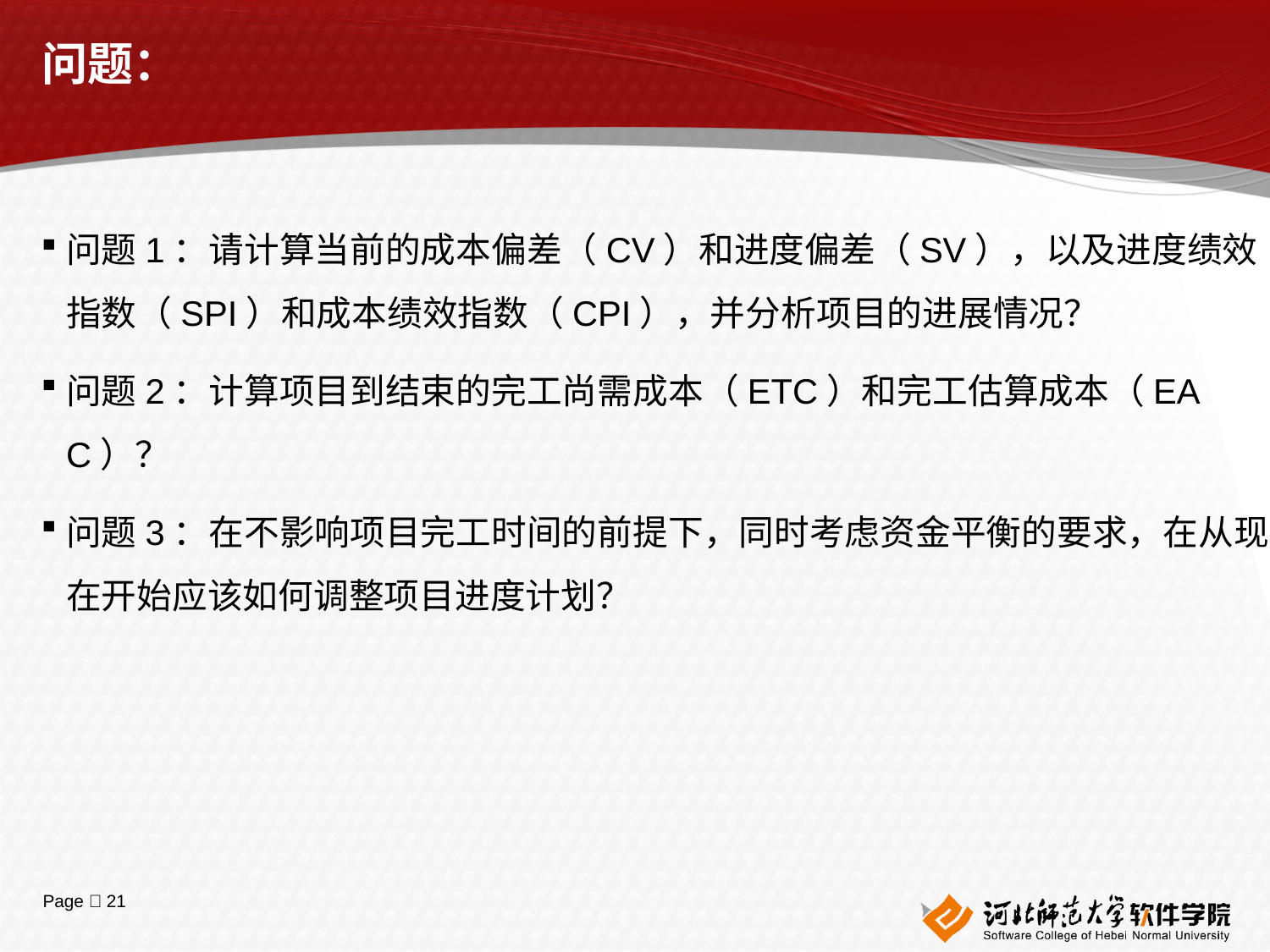

# 问题：
问题1：请计算当前的成本偏差（CV）和进度偏差（SV），以及进度绩效指数（SPI）和成本绩效指数（CPI），并分析项目的进展情况？
问题2：计算项目到结束的完工尚需成本（ETC）和完工估算成本（EAC）？
问题3：在不影响项目完工时间的前提下，同时考虑资金平衡的要求，在从现在开始应该如何调整项目进度计划？